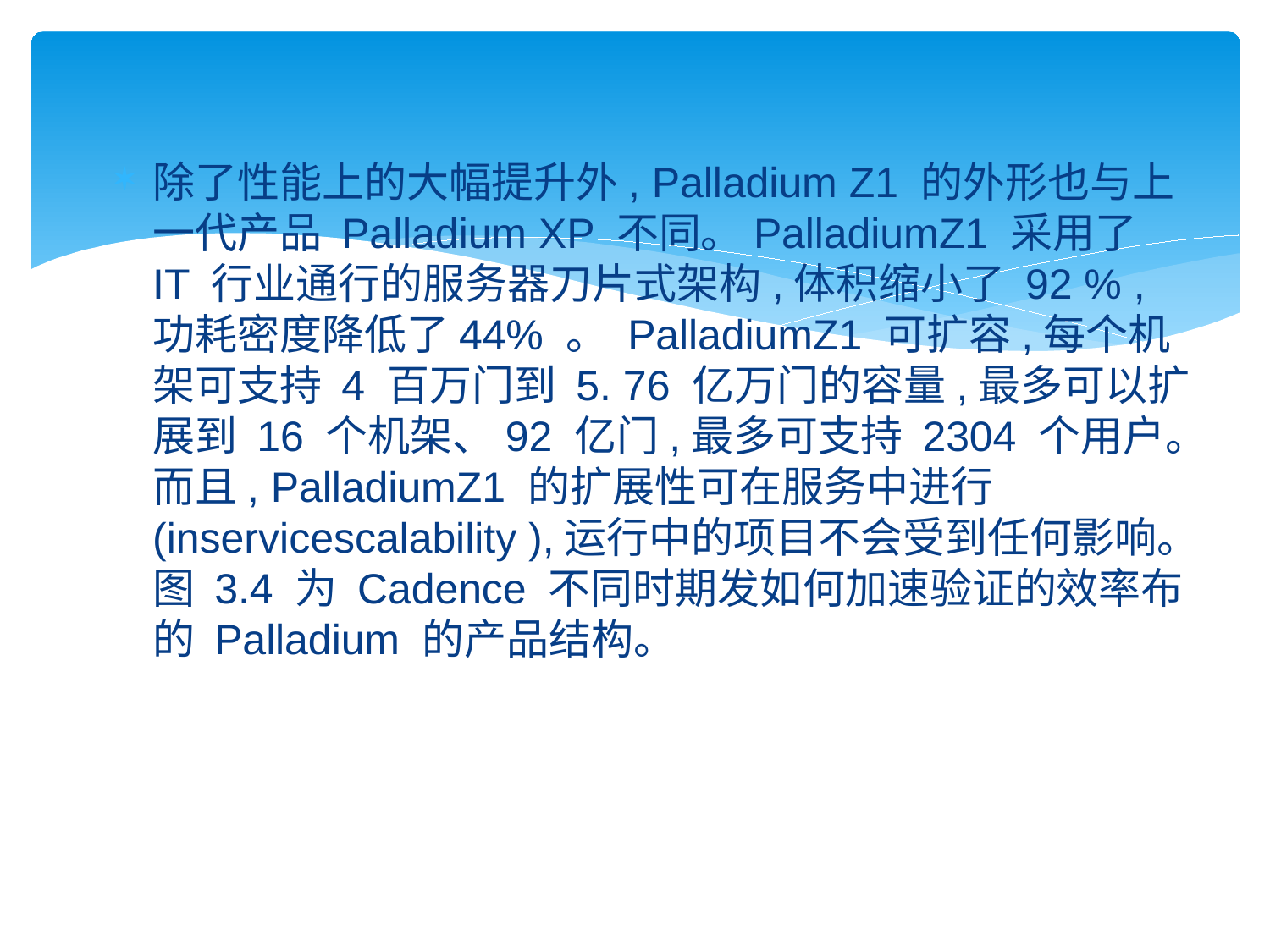

#
除了性能上的大幅提升外, Palladium Z1 的外形也与上一代产品 Palladium XP 不同。PalladiumZ1 采用了 IT 行业通行的服务器刀片式架构,体积缩小了 92 % ,功耗密度降低了44% 。 PalladiumZ1 可扩容,每个机架可支持 4 百万门到 5. 76 亿万门的容量,最多可以扩展到 16 个机架、92 亿门,最多可支持 2304 个用户。而且, PalladiumZ1 的扩展性可在服务中进行(inservicescalability ),运行中的项目不会受到任何影响。图 3.4 为 Cadence 不同时期发如何加速验证的效率布的 Palladium 的产品结构。